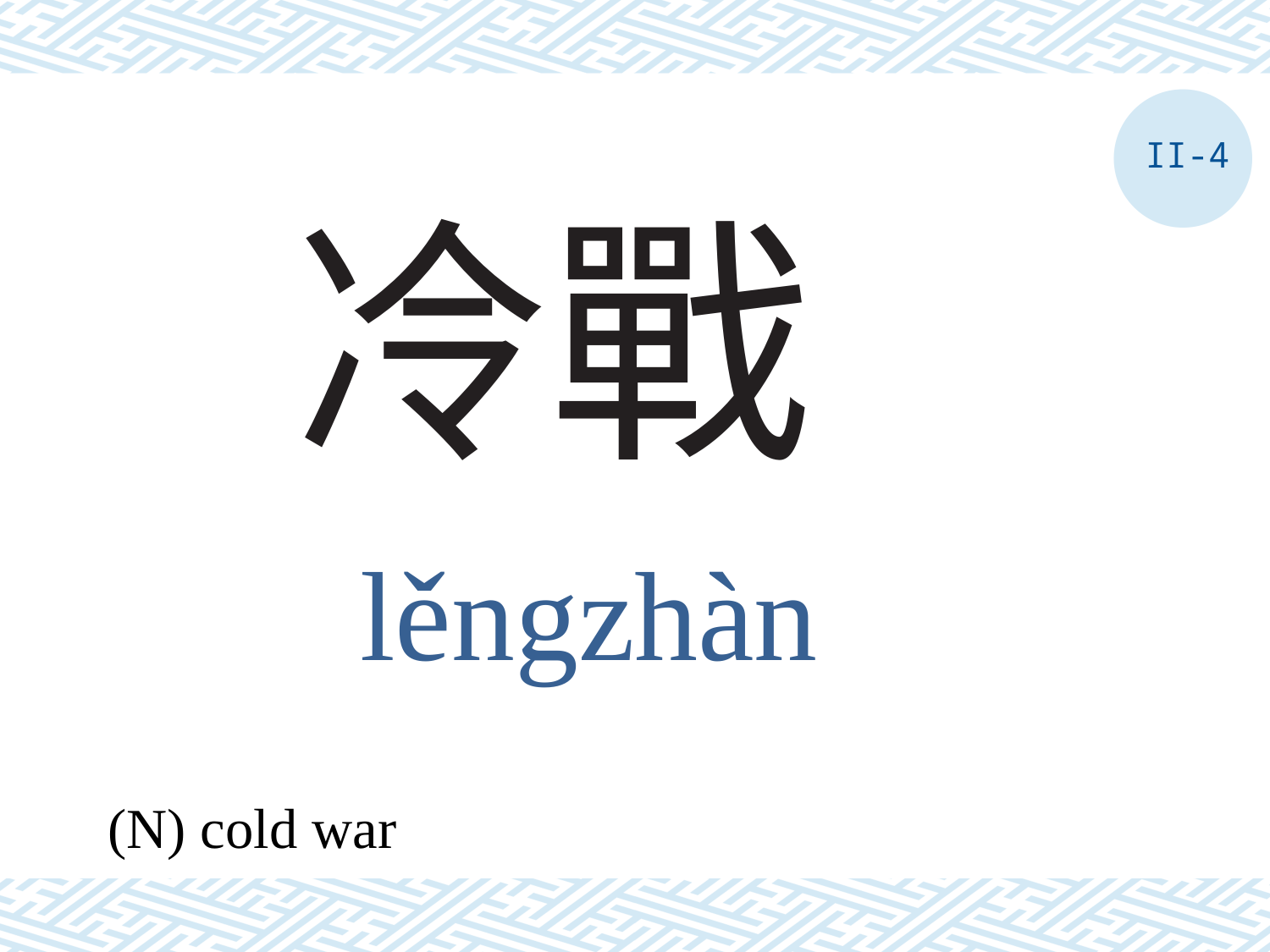

II-4

# 冷戰
lěngzhàn
(N) cold war